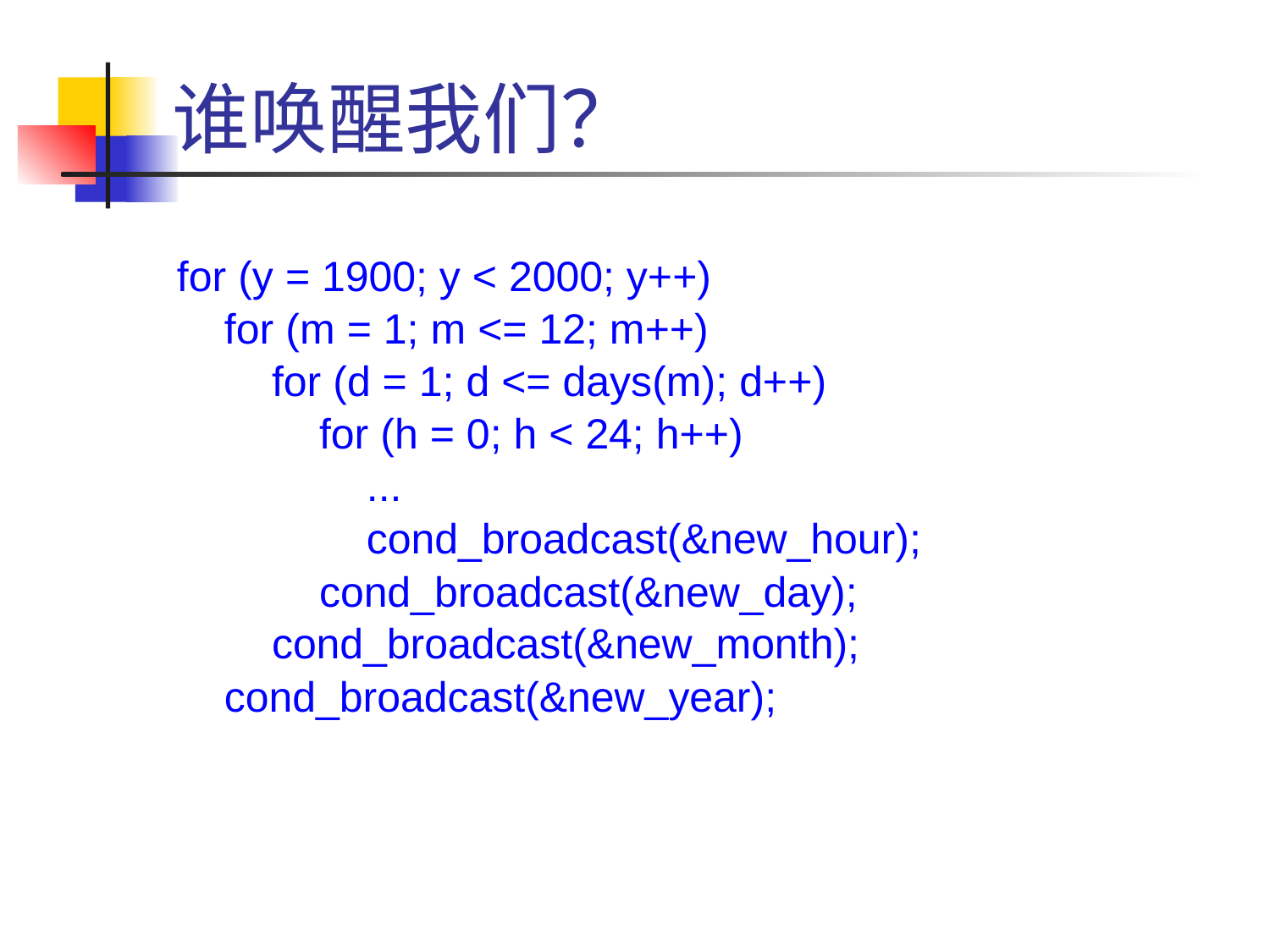

# 谁唤醒我们？

for (y = 1900; y < 2000; y++)
    for (m = 1; m <= 12; m++)
        for (d = 1; d <= days(m); d++)
            for (h = 0; h < 24; h++)
                ...
                cond_broadcast(&new_hour);
            cond_broadcast(&new_day);
        cond_broadcast(&new_month);
    cond_broadcast(&new_year);